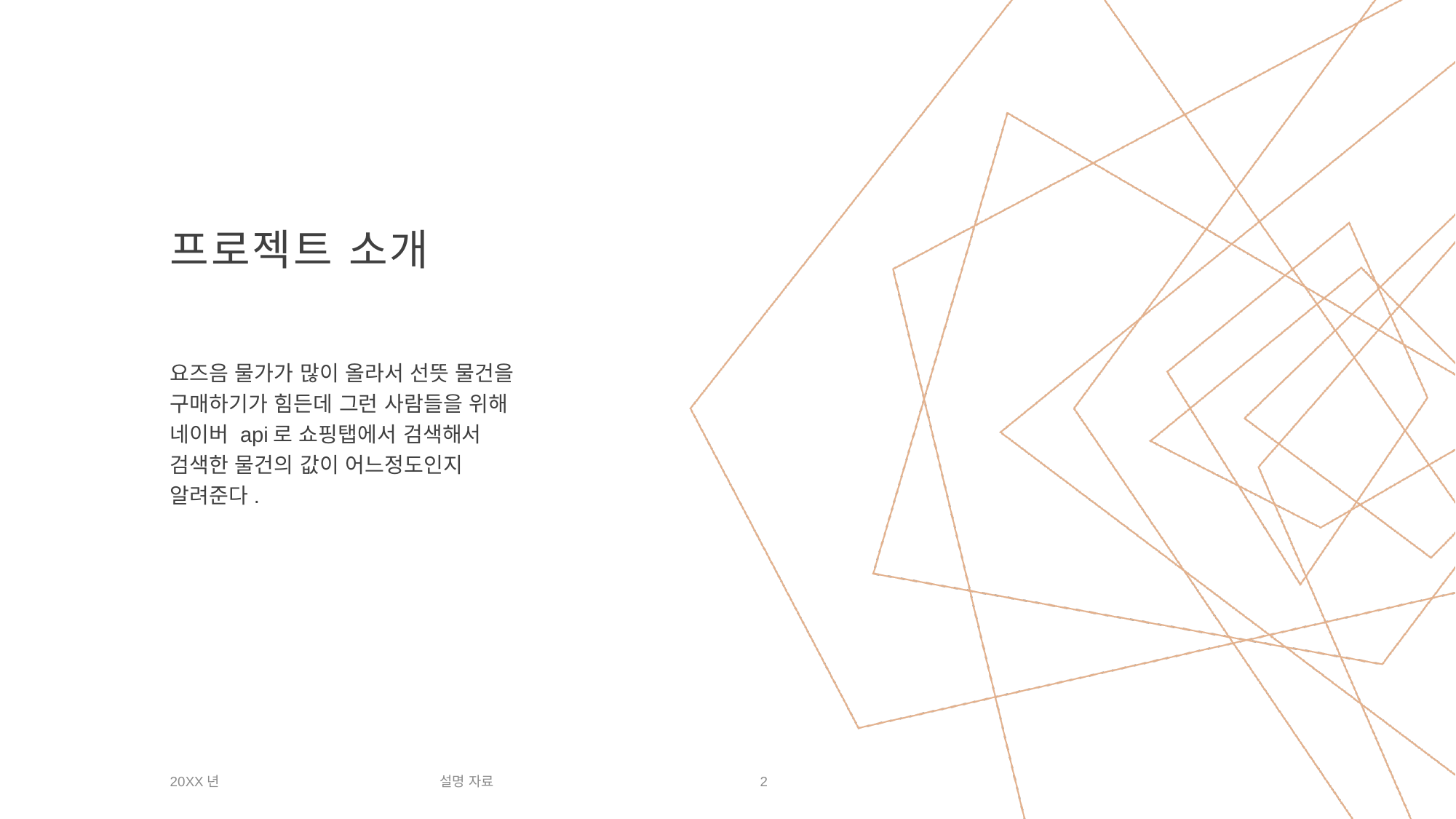

# 프로젝트 소개
요즈음 물가가 많이 올라서 선뜻 물건을 구매하기가 힘든데 그런 사람들을 위해 네이버 api로 쇼핑탭에서 검색해서 검색한 물건의 값이 어느정도인지 알려준다.
설명 자료
20XX년
2